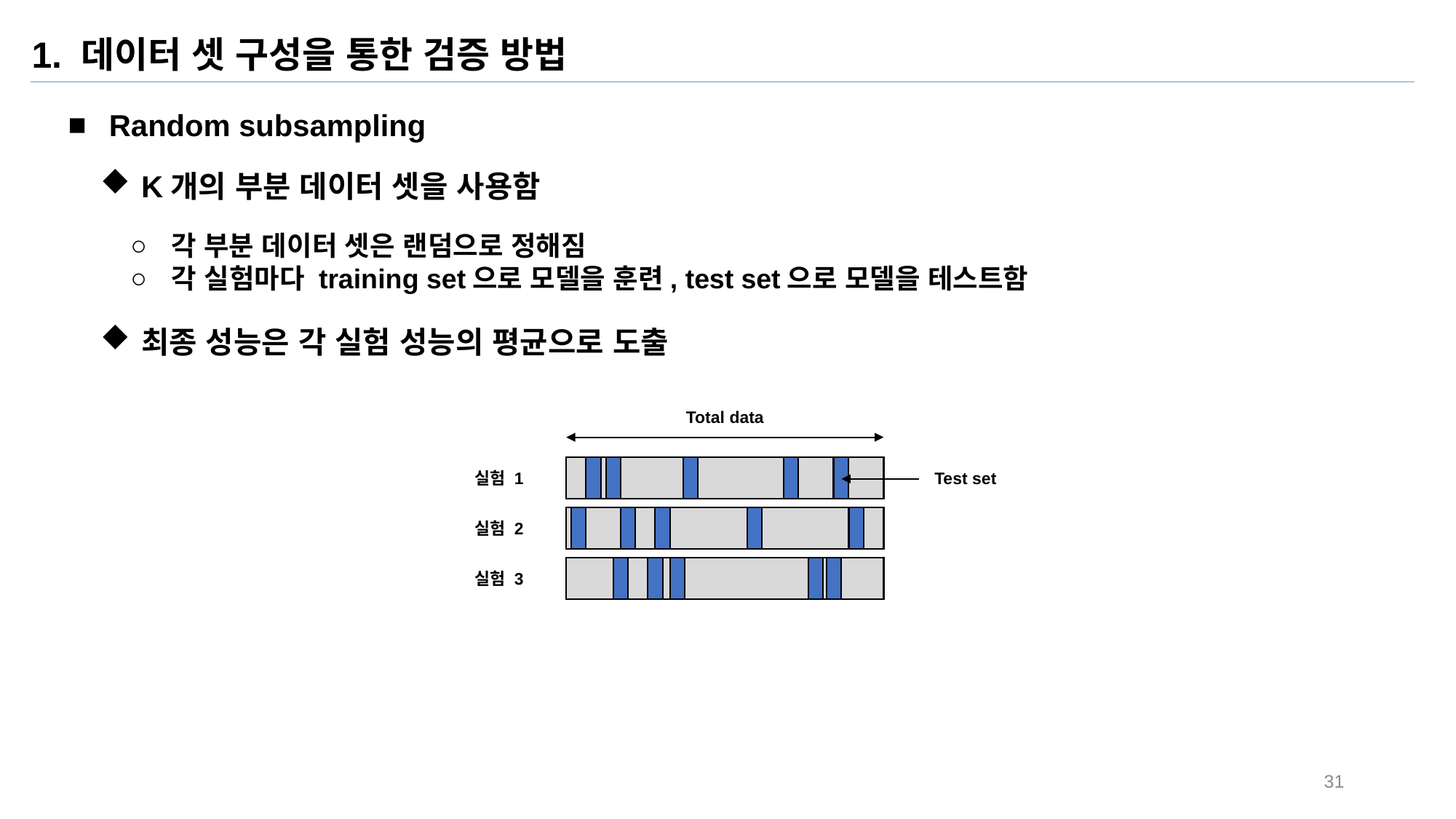

1. 데이터 셋 구성을 통한 검증 방법
Random subsampling
K개의 부분 데이터 셋을 사용함
각 부분 데이터 셋은 랜덤으로 정해짐
각 실험마다 training set으로 모델을 훈련, test set으로 모델을 테스트함
최종 성능은 각 실험 성능의 평균으로 도출
Total data

Test set

실험 1
실험 2

실험 3

31